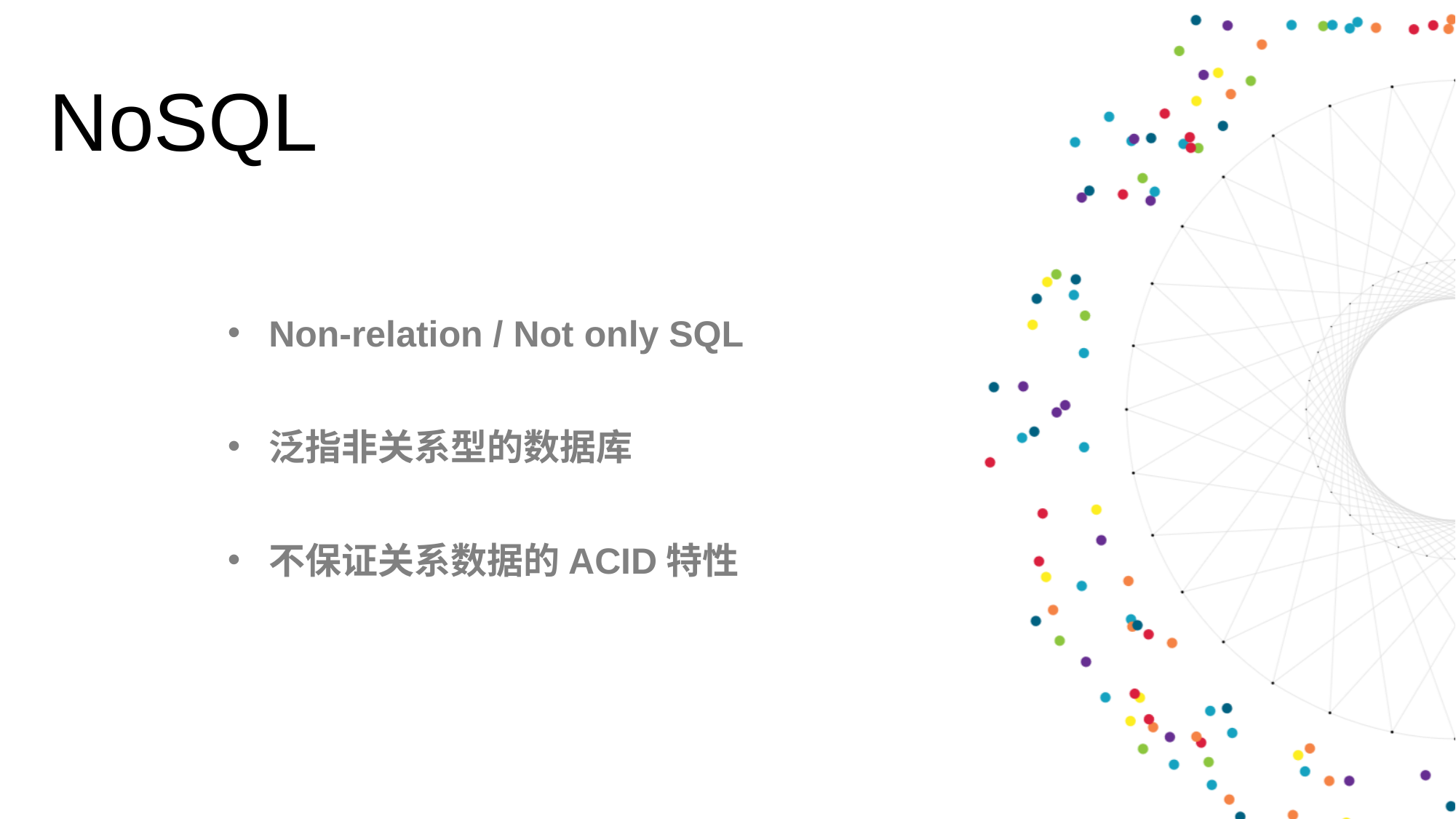

NoSQL
Non-relation / Not only SQL

泛指非关系型的数据库

不保证关系数据的ACID特性